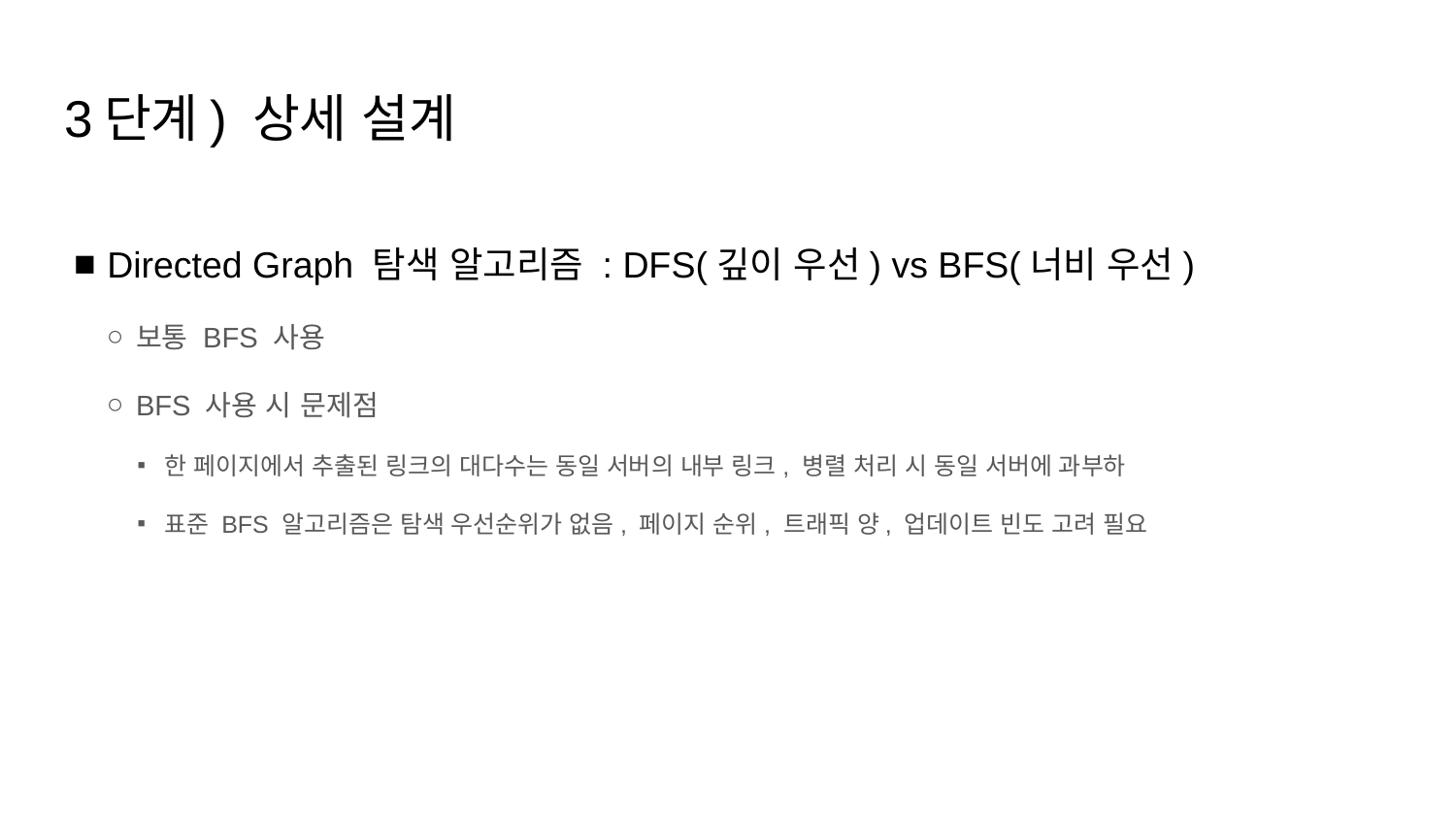

# 3단계) 상세 설계
Directed Graph 탐색 알고리즘 : DFS(깊이 우선) vs BFS(너비 우선)
보통 BFS 사용
BFS 사용 시 문제점
한 페이지에서 추출된 링크의 대다수는 동일 서버의 내부 링크, 병렬 처리 시 동일 서버에 과부하
표준 BFS 알고리즘은 탐색 우선순위가 없음, 페이지 순위, 트래픽 양, 업데이트 빈도 고려 필요